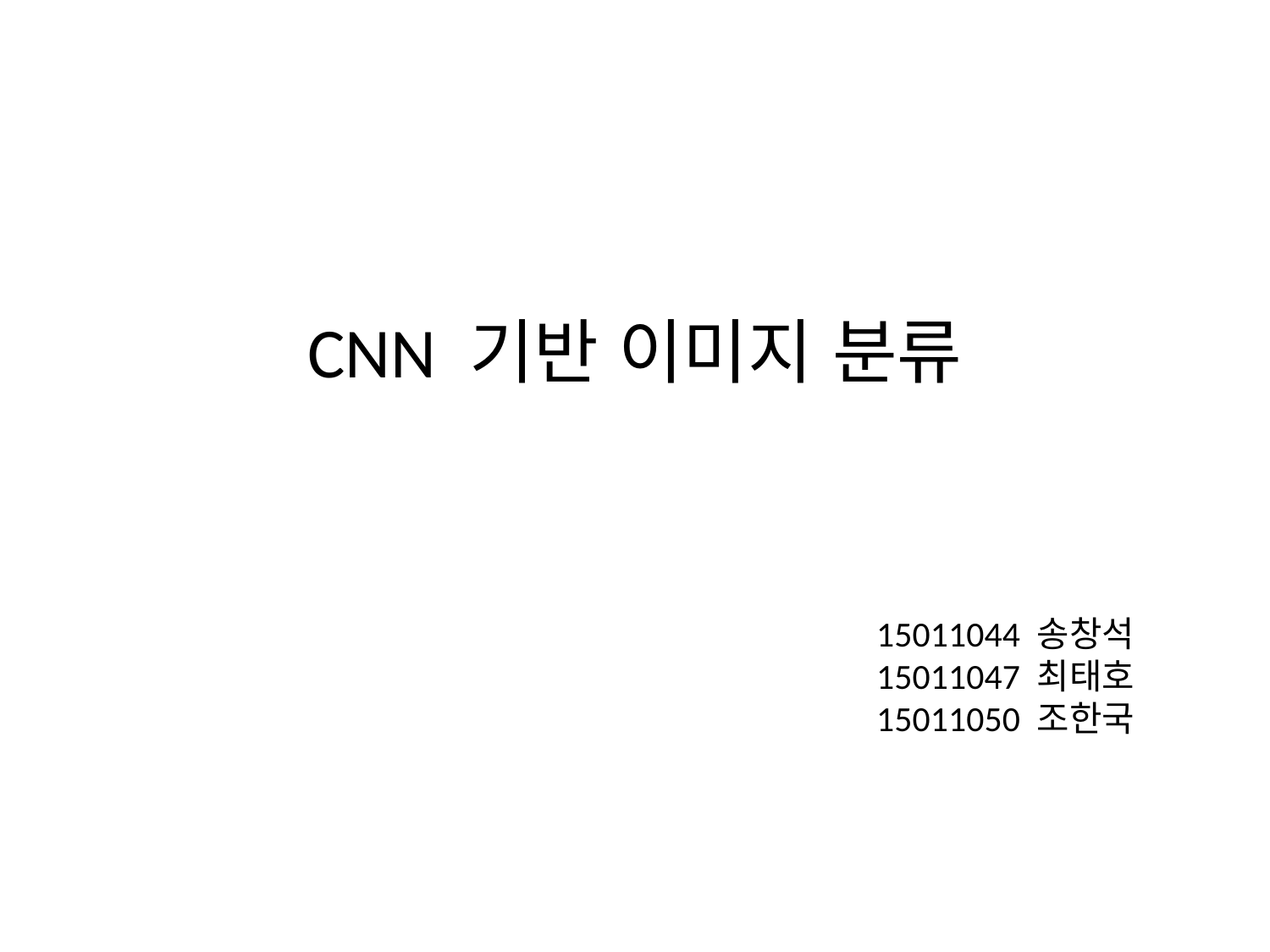

CNN 기반 이미지 분류

15011044 송창석
15011047 최태호
15011050 조한국